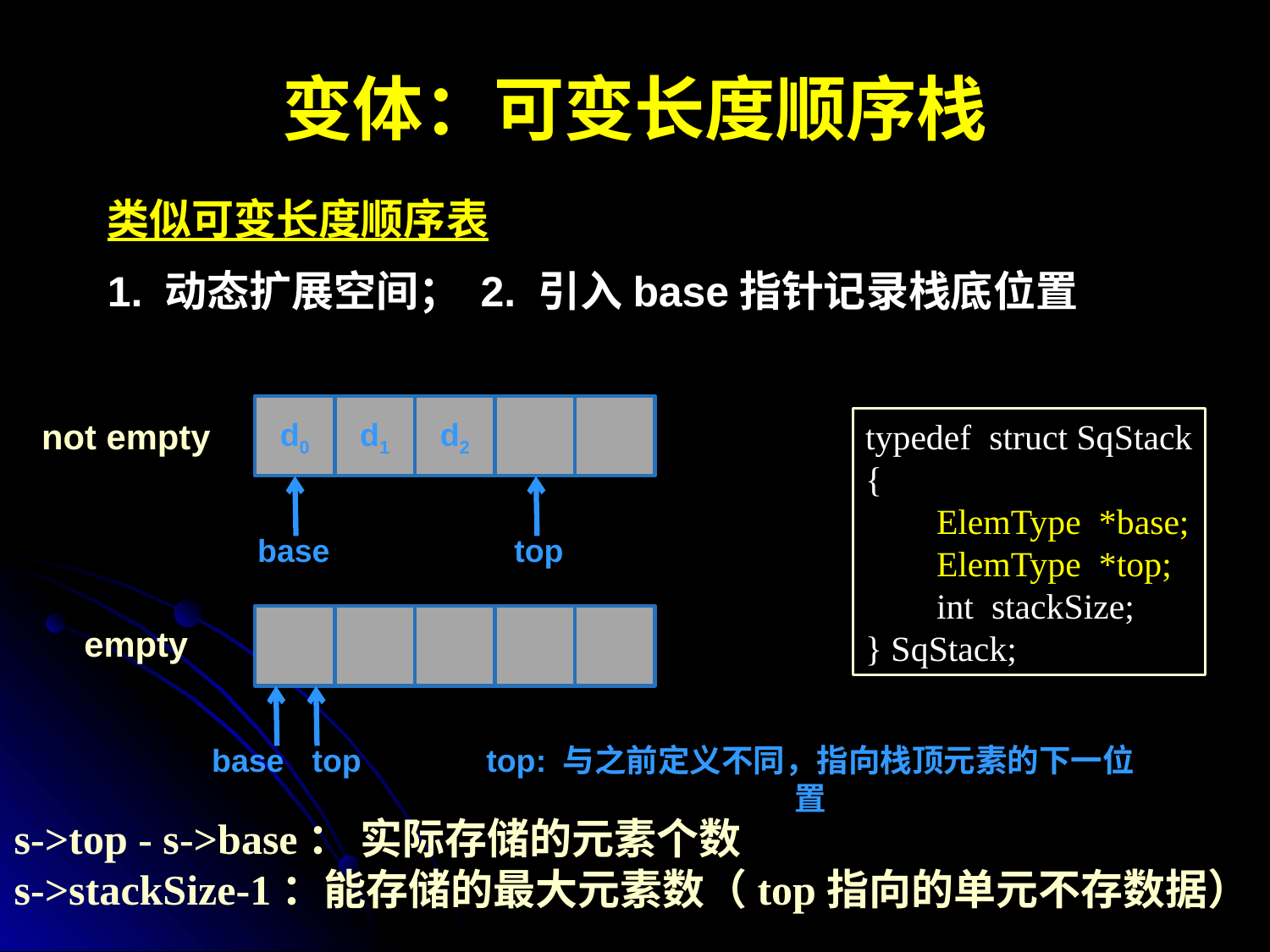

# 变体：可变长度顺序栈
类似可变长度顺序表
1. 动态扩展空间； 2. 引入base指针记录栈底位置
d0
d1
d2

not empty
typedef  struct SqStack
{
        ElemType  *base;
        ElemType  *top;
        int  stackSize;
} SqStack;
base
top

empty
base
top
top: 与之前定义不同，指向栈顶元素的下一位置
s->top - s->base： 实际存储的元素个数
s->stackSize-1：能存储的最大元素数（top指向的单元不存数据）